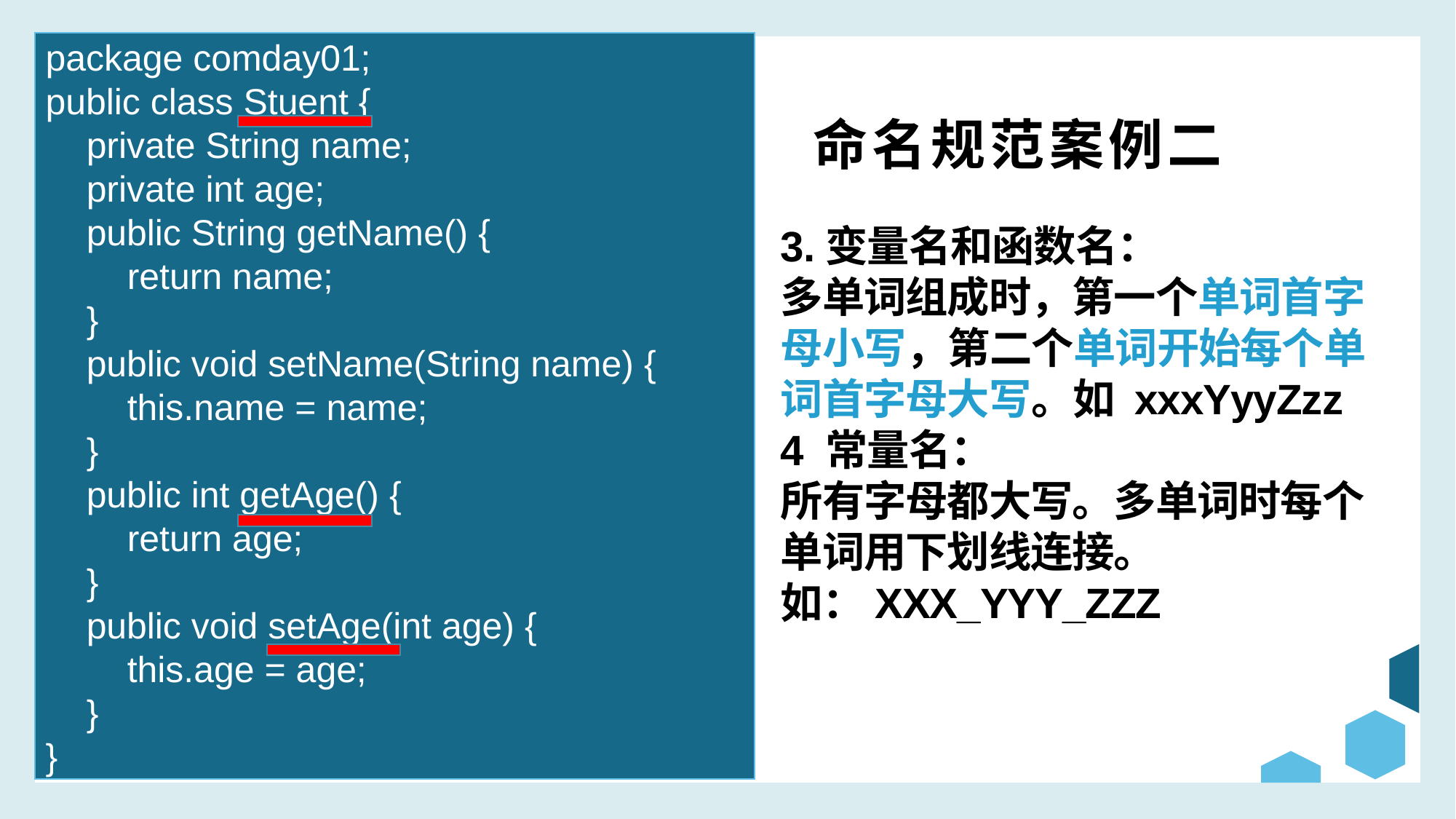

package comday01;
public class Stuent {
    private String name;
    private int age;
    public String getName() {
        return name;
    }
    public void setName(String name) {
        this.name = name;
    }
    public int getAge() {
        return age;
    }
    public void setAge(int age) {
        this.age = age;
    }
}

命名规范案例二

3.变量名和函数名：
多单词组成时，第一个单词首字母小写，第二个单词开始每个单词首字母大写。如 xxxYyyZzz
4 常量名：
所有字母都大写。多单词时每个单词用下划线连接。
如：XXX_YYY_ZZZ